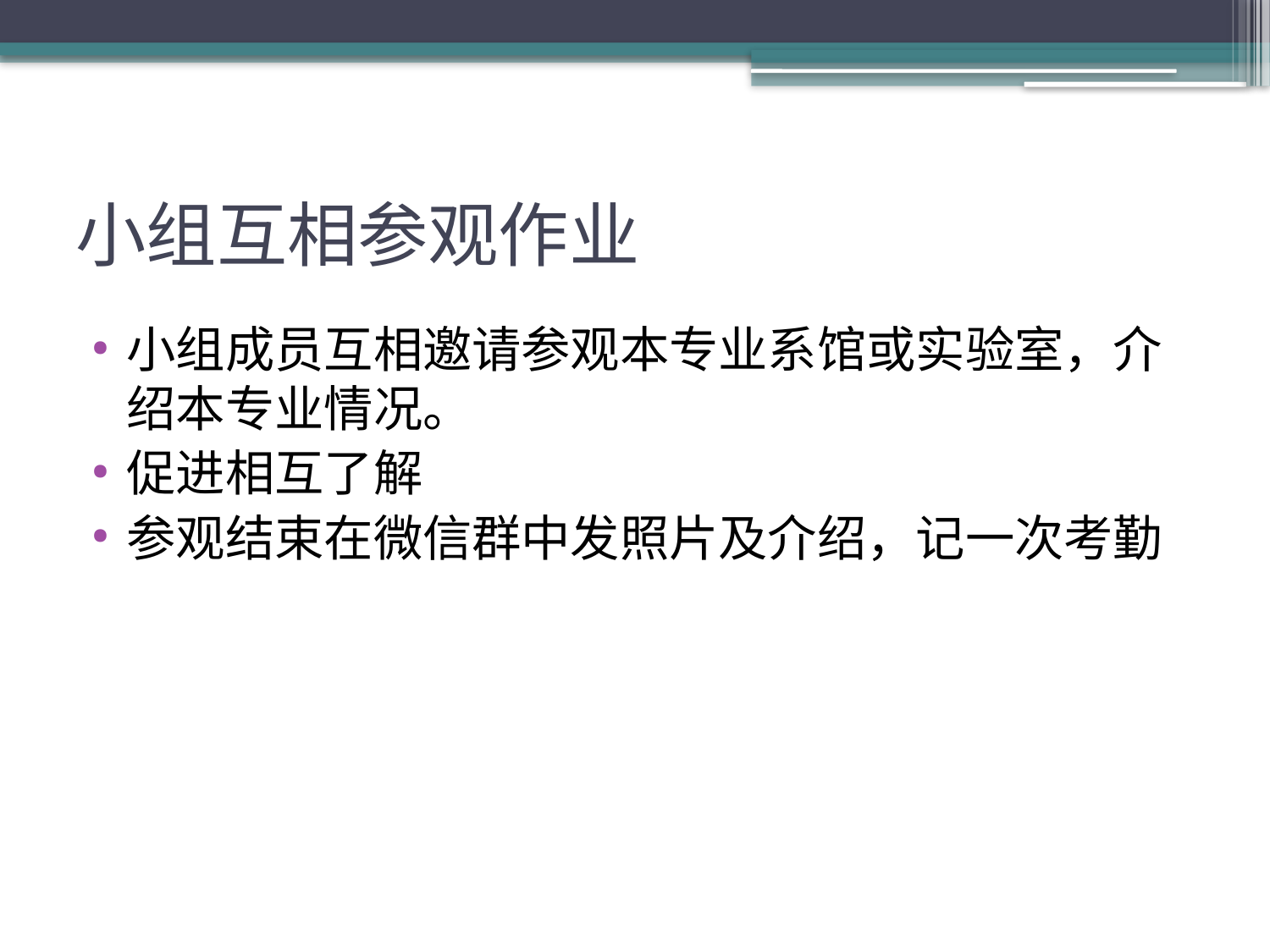

# 小组互相参观作业
小组成员互相邀请参观本专业系馆或实验室，介绍本专业情况。
促进相互了解
参观结束在微信群中发照片及介绍，记一次考勤